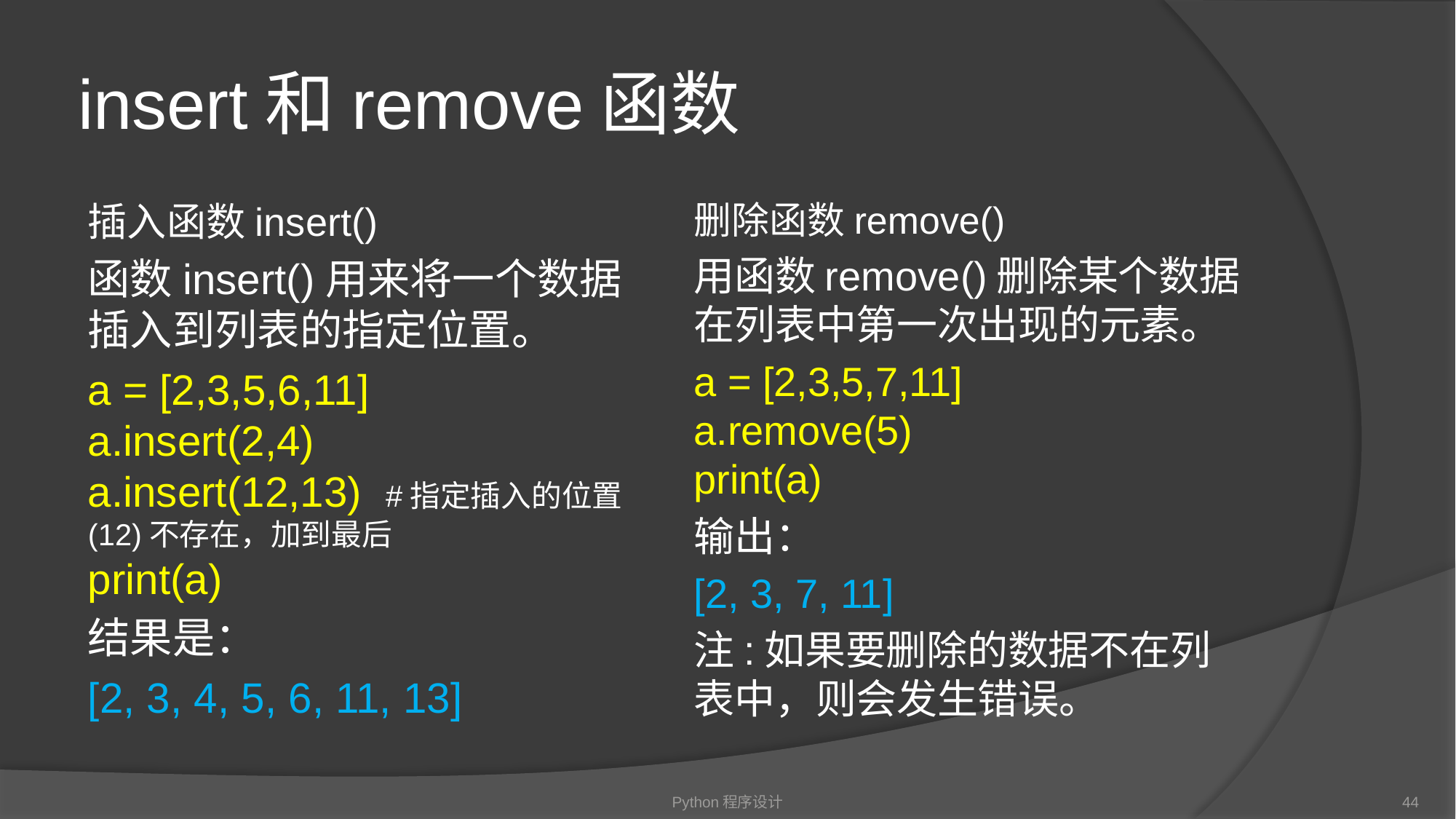

# insert和remove函数
插入函数insert()
函数insert()用来将一个数据插入到列表的指定位置。
a = [2,3,5,6,11]
a.insert(2,4)
a.insert(12,13)  #指定插入的位置(12)不存在，加到最后
print(a)
结果是：
[2, 3, 4, 5, 6, 11, 13]

删除函数remove()
用函数remove()删除某个数据在列表中第一次出现的元素。
a = [2,3,5,7,11]
a.remove(5)
print(a)
输出：
[2, 3, 7, 11]
注:如果要删除的数据不在列表中，则会发生错误。
Python程序设计
44